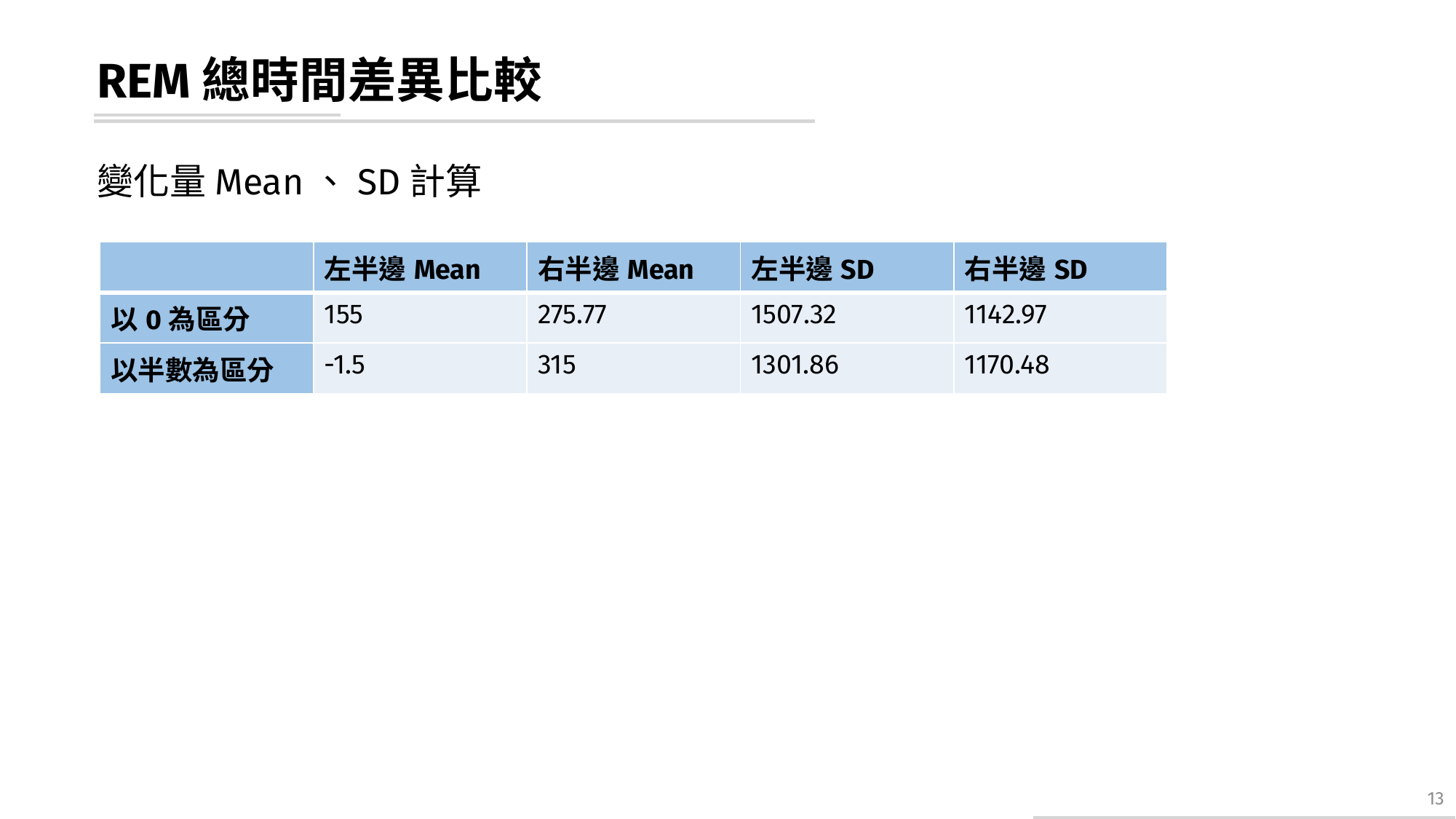

# REM總時間差異比較
變化量Mean、SD計算
|  | 左半邊Mean | 右半邊Mean | 左半邊SD | 右半邊SD |
| --- | --- | --- | --- | --- |
| 以0為區分 | 155 | 275.77 | 1507.32 | 1142.97 |
| 以半數為區分 | -1.5 | 315 | 1301.86 | 1170.48 |
13